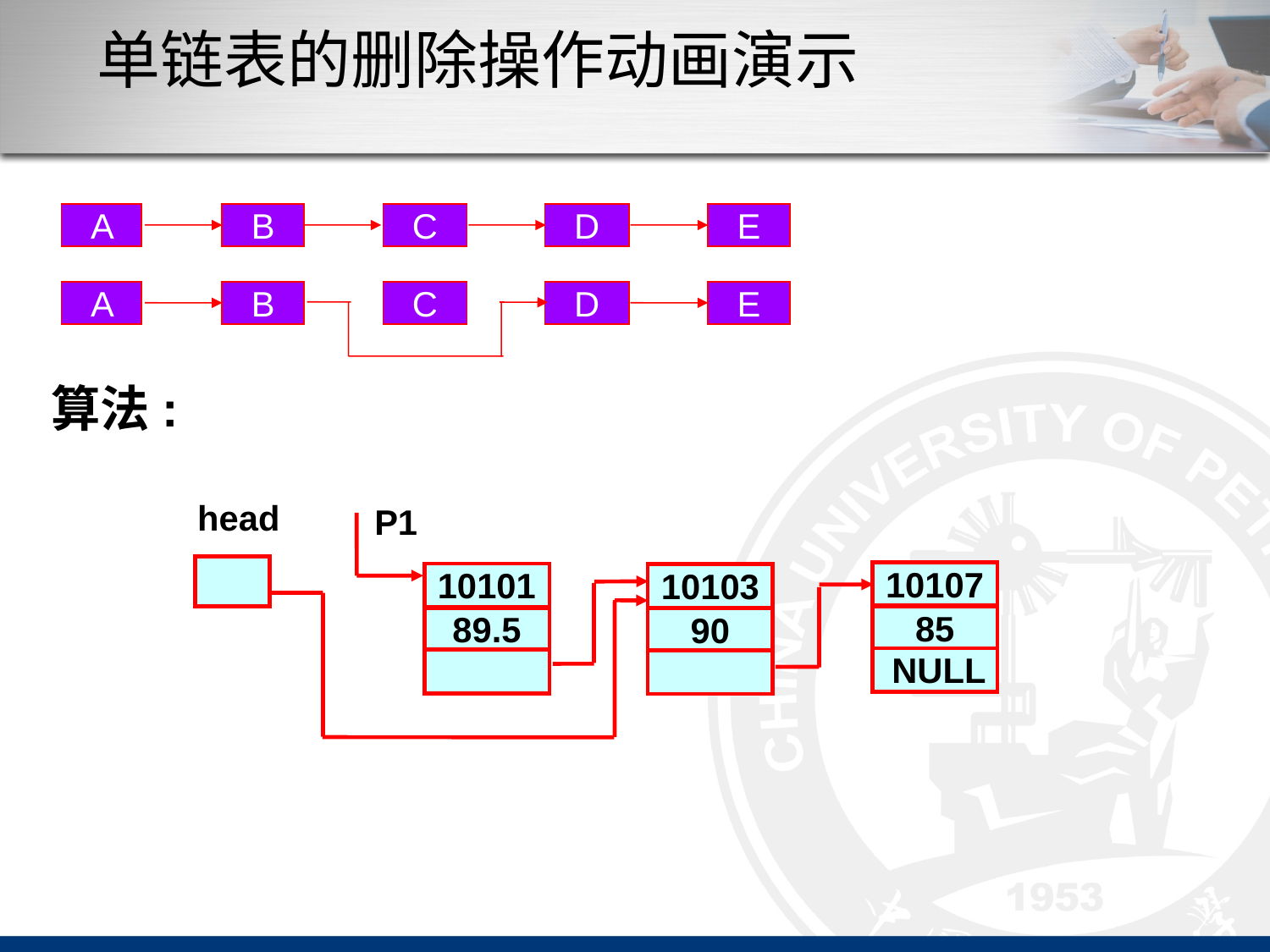

单链表的删除操作动画演示
   A
   B
   C
   D
   E

   A
   B
   C
   D
   E

 算法:
head
P1

10107
10101
10103
90

85
89.5
  NULL